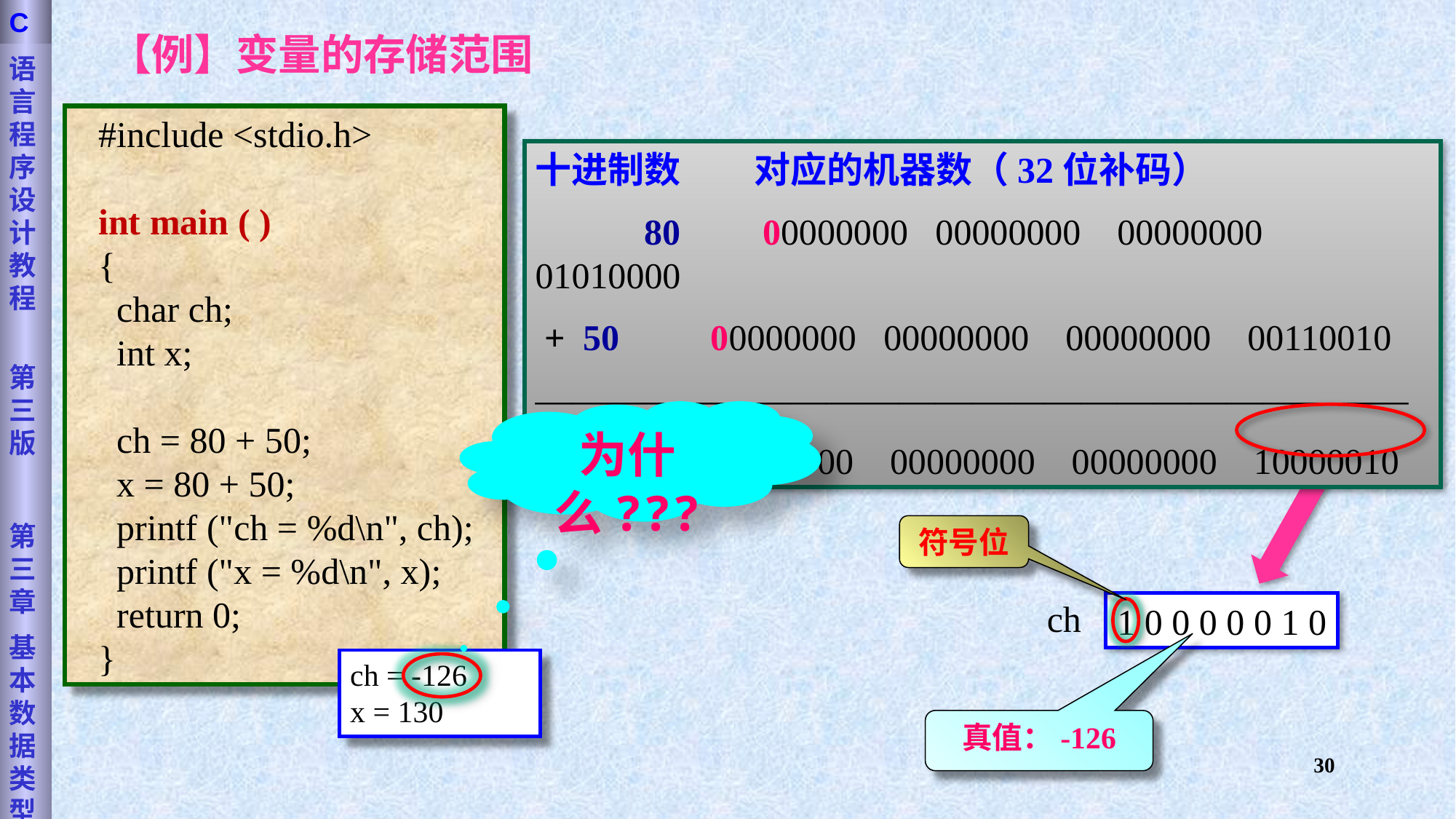

语言程序设计教程
第三版

第三章
基本数据类型
C
【例】变量的存储范围
#include <stdio.h>

int main ( )
{
  char ch;
  int x;

  ch = 80 + 50;
  x = 80 + 50;
  printf ("ch = %d\n", ch);
  printf ("x = %d\n", x);
  return 0;
}
十进制数         对应的机器数（32位补码）
     80         00000000   00000000    00000000    01010000
 +  50          00000000   00000000    00000000    00110010
————————————————————————
                   00000000    00000000    00000000    10000010
为什么???

符号位
ch
1 0 0 0 0 0 1 0

ch = -126
x = 130

真值：-126
30